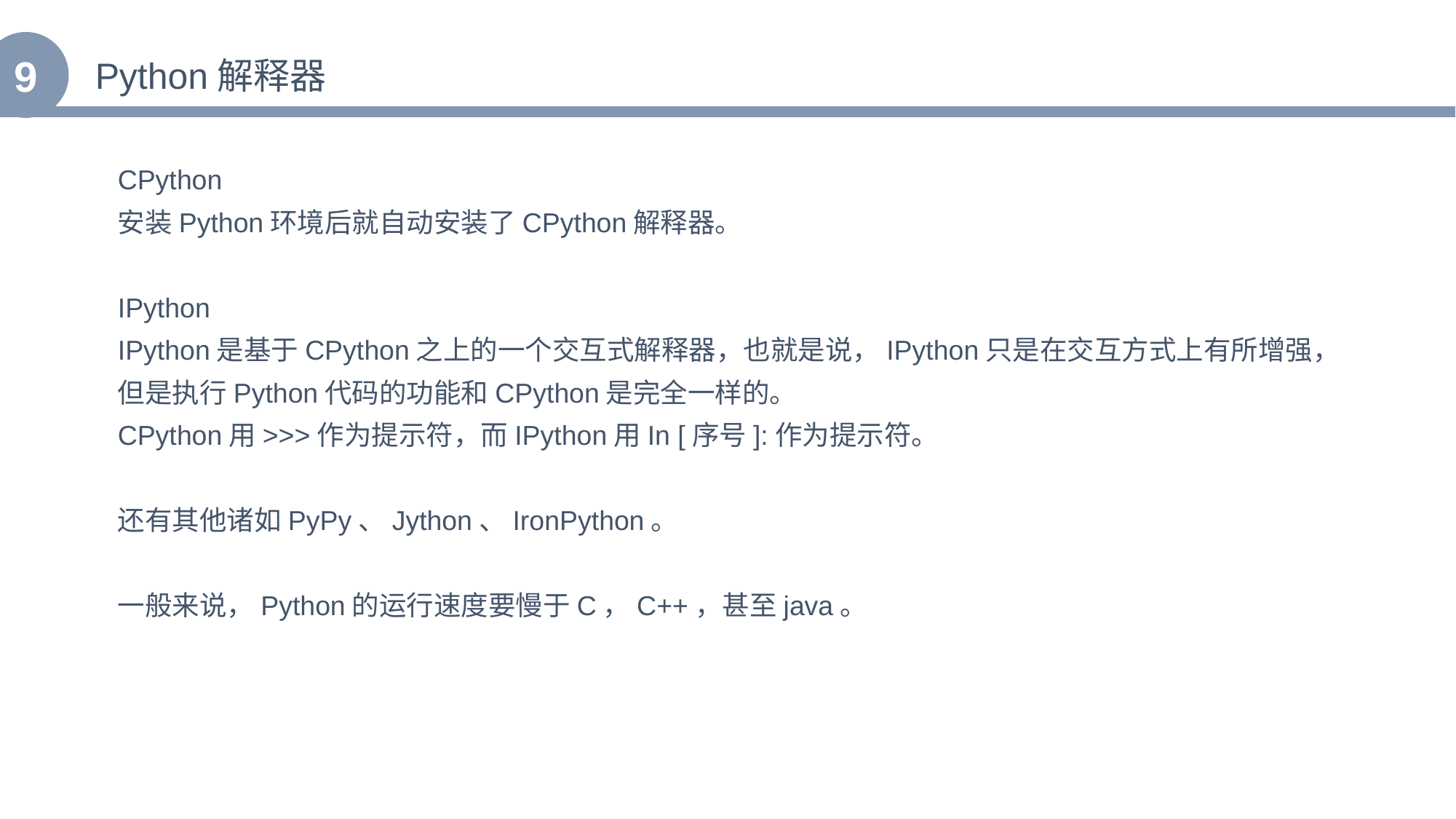

9
Python解释器
CPython
安装Python环境后就自动安装了CPython解释器。

IPython
IPython是基于CPython之上的一个交互式解释器，也就是说，IPython只是在交互方式上有所增强，但是执行Python代码的功能和CPython是完全一样的。
CPython用>>>作为提示符，而IPython用In [序号]:作为提示符。

还有其他诸如PyPy、Jython、IronPython。

一般来说，Python的运行速度要慢于C，C++，甚至java。